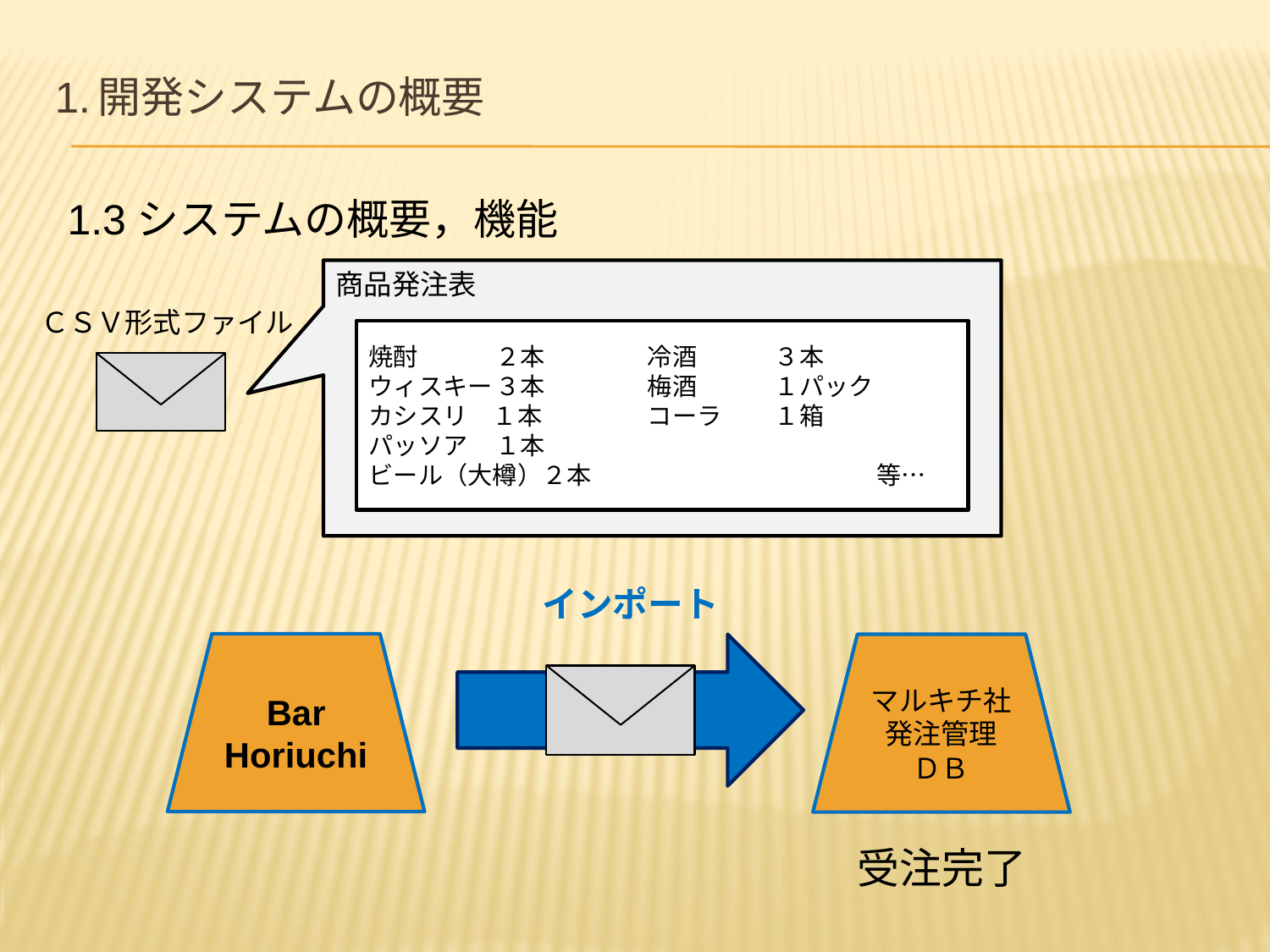

# 1.開発システムの概要
1.3システムの概要，機能
商品発注表

焼酎	２本	　冷酒	　３本
ウィスキー	３本	　梅酒	　１パック
カシスリ　１本　	　コーラ	　１箱
パッソア	１本
ビール（大樽）２本			等…

ＣＳＶ形式ファイル
インポート
Bar
Horiuchi

マルキチ社
発注管理
ＤＢ

受注完了